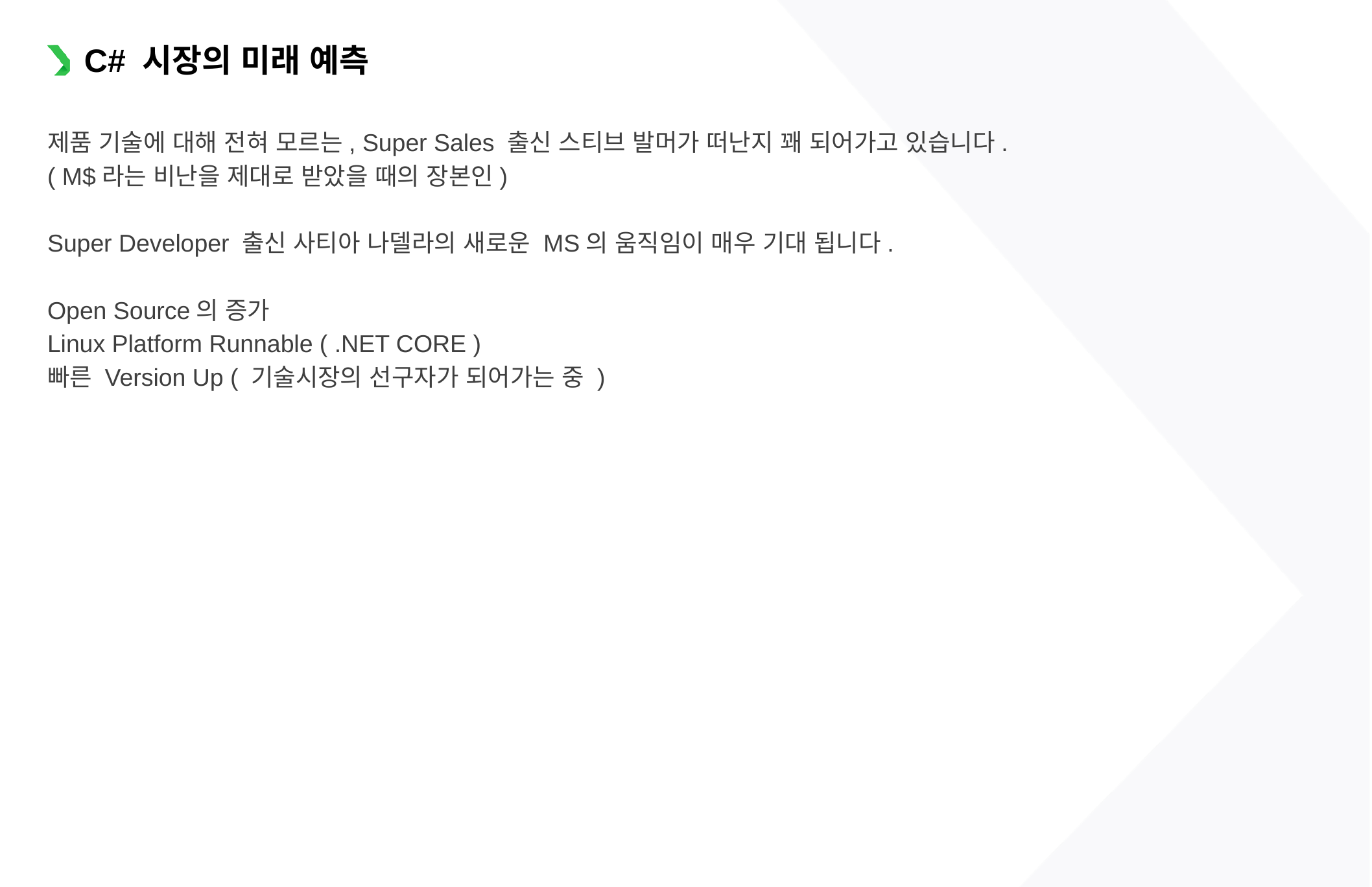

C# 시장의 미래 예측
제품 기술에 대해 전혀 모르는, Super Sales 출신 스티브 발머가 떠난지 꽤 되어가고 있습니다.
( M$라는 비난을 제대로 받았을 때의 장본인)

Super Developer 출신 사티아 나델라의 새로운 MS의 움직임이 매우 기대 됩니다.

Open Source의 증가
Linux Platform Runnable ( .NET CORE )
빠른 Version Up ( 기술시장의 선구자가 되어가는 중 )